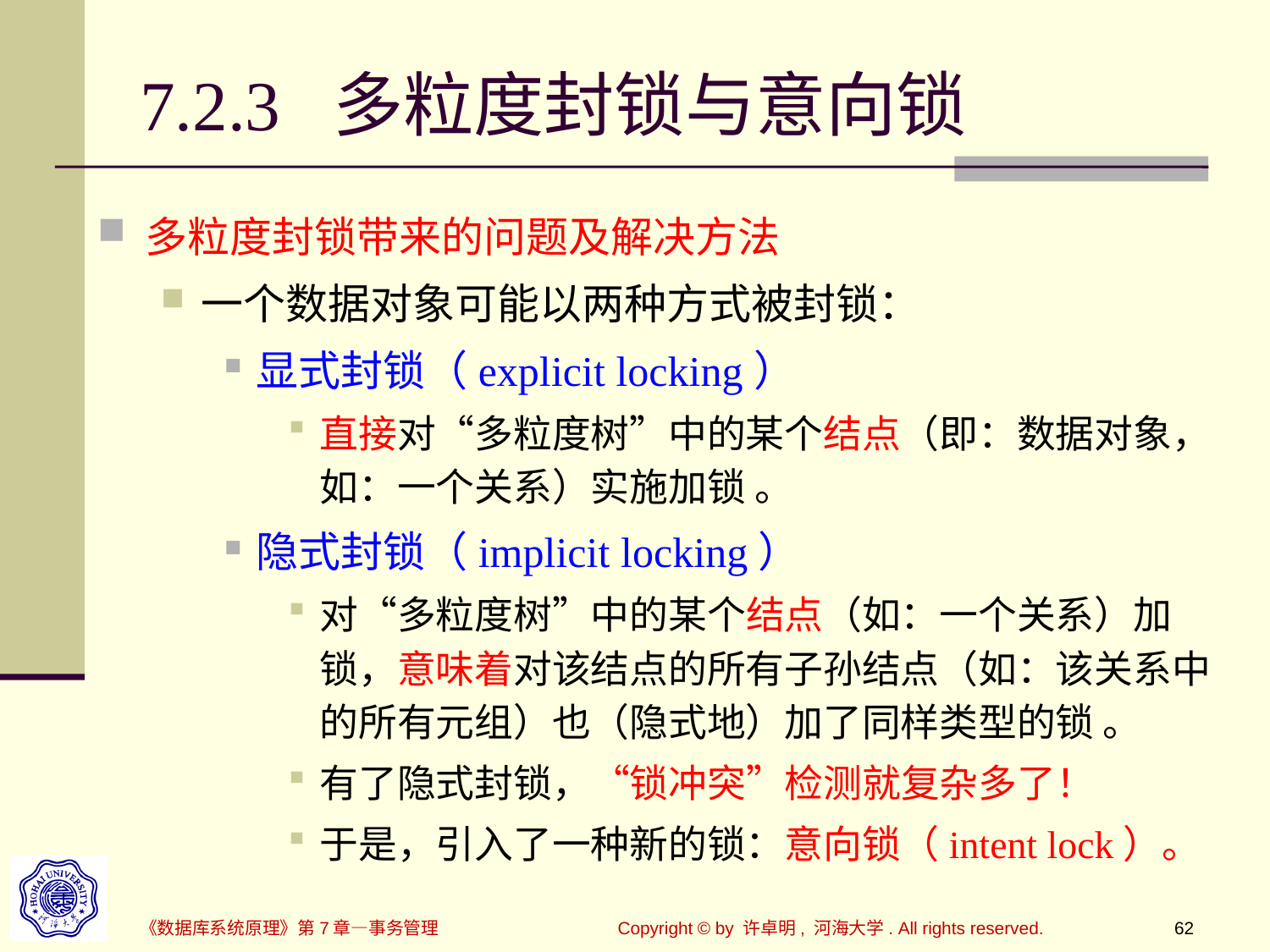

# 7.2.3  多粒度封锁与意向锁
多粒度封锁带来的问题及解决方法
一个数据对象可能以两种方式被封锁：
显式封锁（explicit locking）
直接对“多粒度树”中的某个结点（即：数据对象，如：一个关系）实施加锁 。
隐式封锁（implicit locking）
对“多粒度树”中的某个结点（如：一个关系）加锁，意味着对该结点的所有子孙结点（如：该关系中的所有元组）也（隐式地）加了同样类型的锁 。
有了隐式封锁，“锁冲突”检测就复杂多了！
于是，引入了一种新的锁：意向锁（intent lock）。
《数据库系统原理》第7章—事务管理
Copyright © by 许卓明, 河海大学. All rights reserved.
62